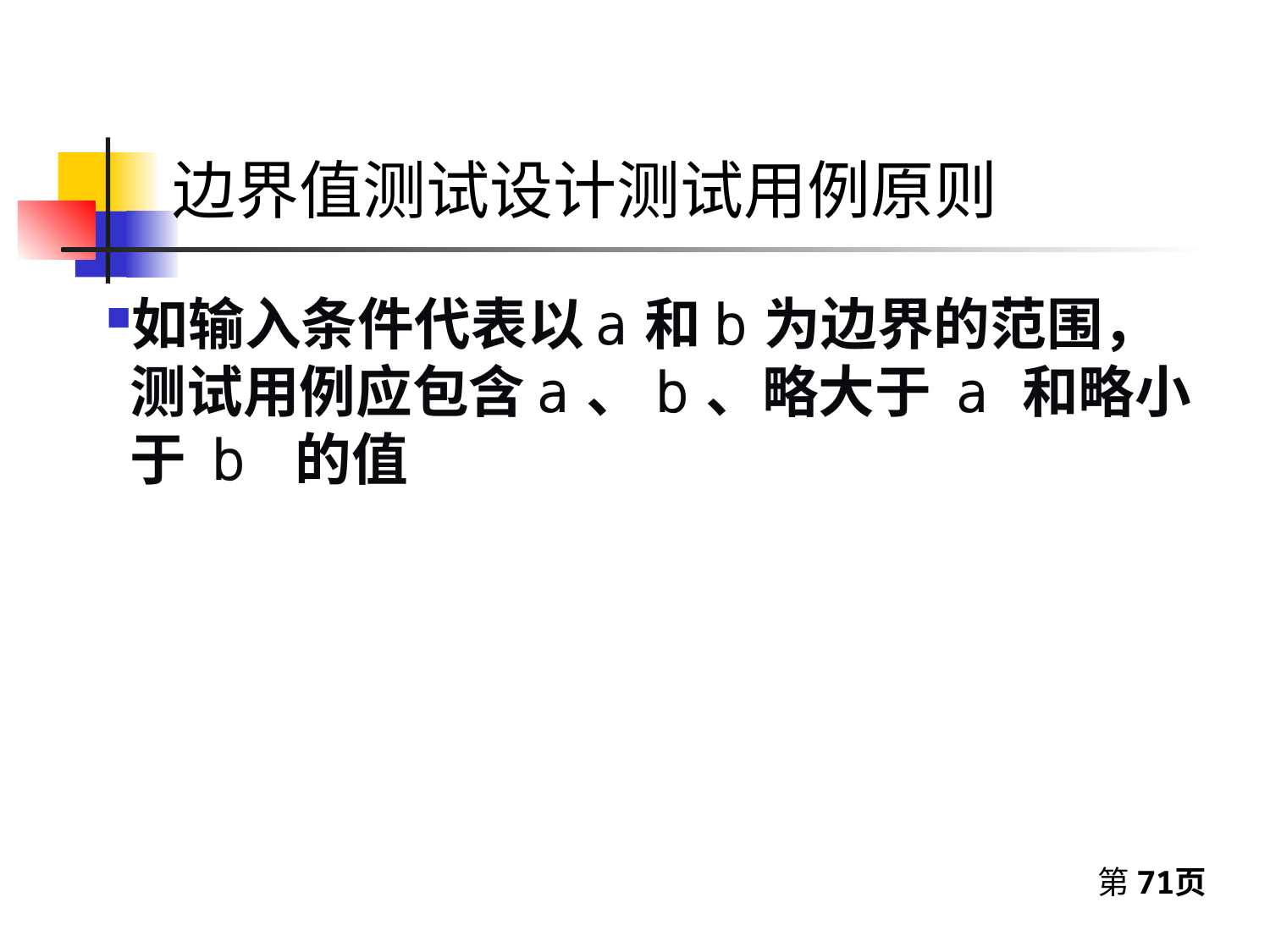

# 边界值测试设计测试用例原则
如输入条件代表以a和b为边界的范围，测试用例应包含a、b、略大于 a 和略小于 b  的值